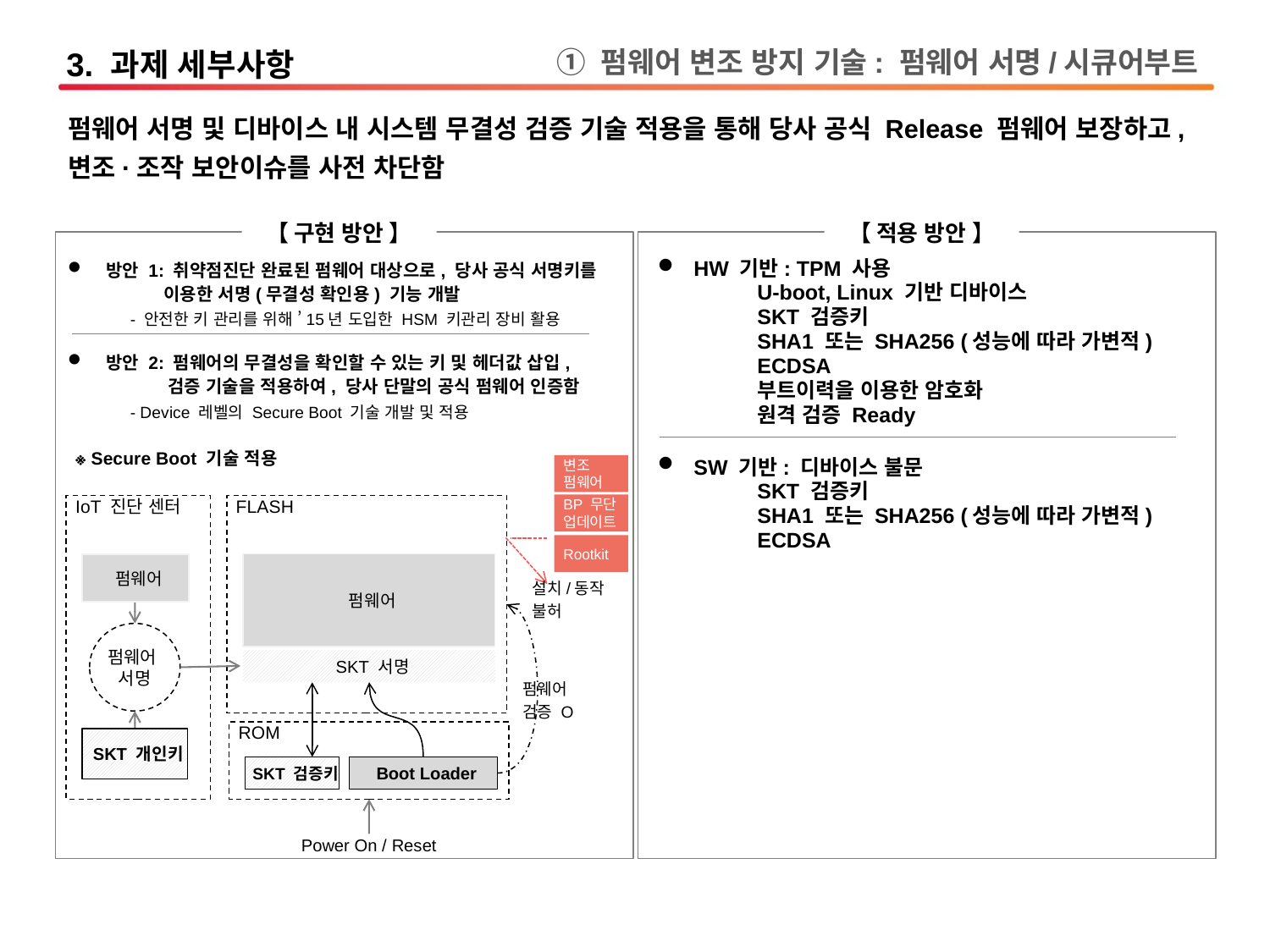

① 펌웨어 변조 방지 기술: 펌웨어 서명/시큐어부트
3. 과제 세부사항
펌웨어 서명 및 디바이스 내 시스템 무결성 검증 기술 적용을 통해 당사 공식 Release 펌웨어 보장하고, 변조·조작 보안이슈를 사전 차단함
【 구현 방안 】
【 적용 방안 】

 방안 1: 취약점진단 완료된 펌웨어 대상으로, 당사 공식 서명키를
             이용한 서명(무결성 확인용) 기능 개발
              - 안전한 키 관리를 위해 ’15년 도입한 HSM 키관리 장비 활용
 HW 기반: TPM 사용
U-boot, Linux 기반 디바이스
SKT 검증키
SHA1 또는 SHA256 (성능에 따라 가변적)
ECDSA
부트이력을 이용한 암호화
원격 검증 Ready
 방안 2: 펌웨어의 무결성을 확인할 수 있는 키 및 헤더값 삽입,
             검증 기술을 적용하여, 당사 단말의 공식 펌웨어 인증함
              - Device 레벨의 Secure Boot 기술 개발 및 적용
※ Secure Boot 기술 적용
 SW 기반: 디바이스 불문
SKT 검증키
SHA1 또는 SHA256 (성능에 따라 가변적)
ECDSA
변조
펌웨어
BP 무단
업데이트
IoT 진단 센터
FLASH
Rootkit
펌웨어
펌웨어
설치/동작
불허
펌웨어
서명
SKT 서명
펌웨어
검증 O
ROM
SKT 개인키
SKT 검증키
Boot Loader
Power On / Reset